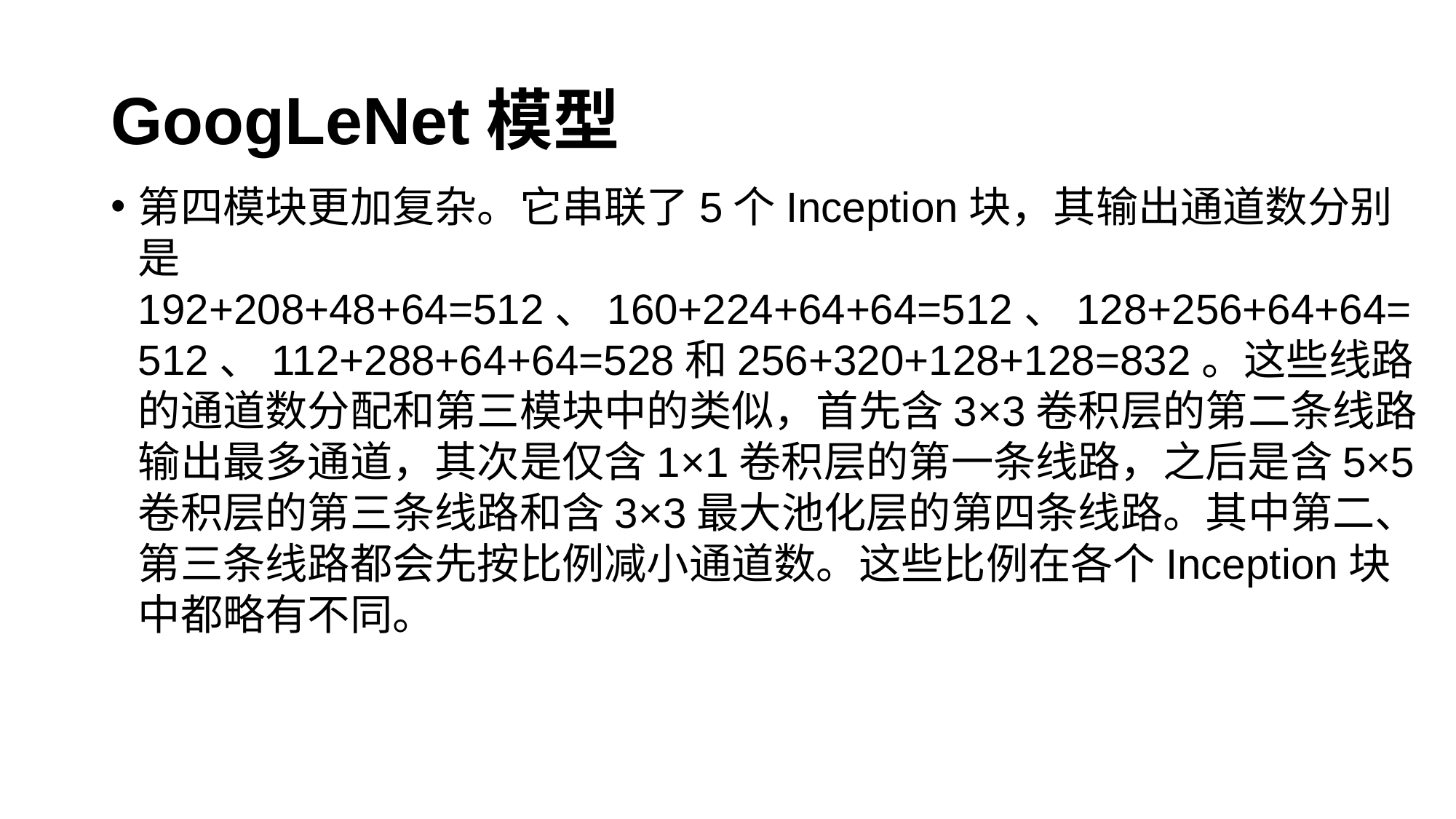

# GoogLeNet模型
第四模块更加复杂。它串联了5个Inception块，其输出通道数分别是192+208+48+64=512、160+224+64+64=512、128+256+64+64=512、112+288+64+64=528和256+320+128+128=832。这些线路的通道数分配和第三模块中的类似，首先含3×3卷积层的第二条线路输出最多通道，其次是仅含1×1卷积层的第一条线路，之后是含5×5卷积层的第三条线路和含3×3最大池化层的第四条线路。其中第二、第三条线路都会先按比例减小通道数。这些比例在各个Inception块中都略有不同。